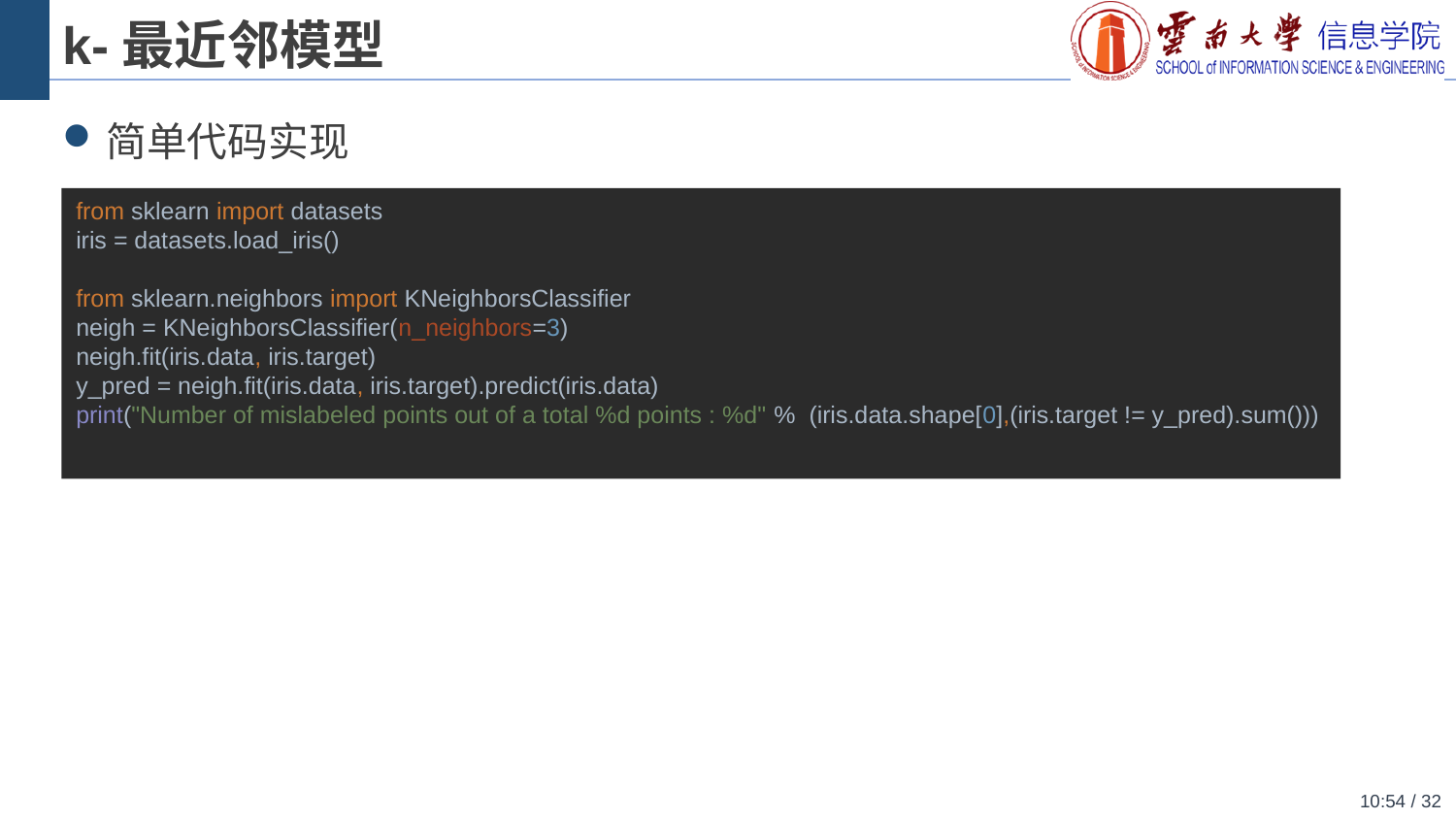

# k-最近邻模型
简单代码实现
from sklearn import datasets
iris = datasets.load_iris()
from sklearn.neighbors import KNeighborsClassifier
neigh = KNeighborsClassifier(n_neighbors=3)
neigh.fit(iris.data, iris.target)
y_pred = neigh.fit(iris.data, iris.target).predict(iris.data)
print("Number of mislabeled points out of a total %d points : %d" %  (iris.data.shape[0],(iris.target != y_pred).sum()))